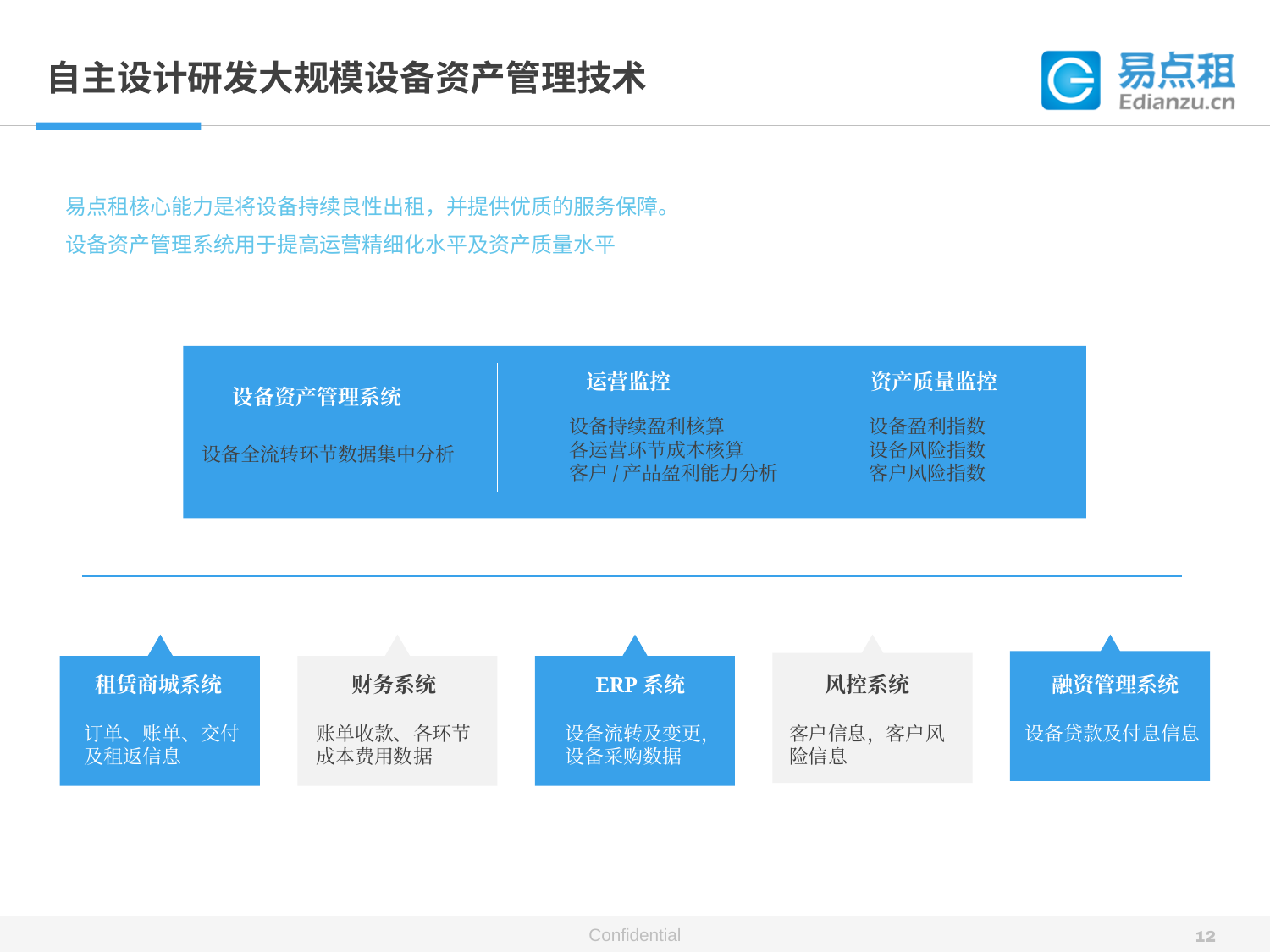

# 自主设计研发大规模设备资产管理技术
易点租核心能力是将设备持续良性出租，并提供优质的服务保障。设备资产管理系统用于提高运营精细化水平及资产质量水平

运营监控
资产质量监控
设备资产管理系统
设备持续盈利核算
各运营环节成本核算
客户/产品盈利能力分析

设备盈利指数
设备风险指数
客户风险指数
设备全流转环节数据集中分析

租赁商城系统
财务系统
ERP系统
风控系统
融资管理系统
订单、账单、交付及租返信息
账单收款、各环节成本费用数据
设备流转及变更，设备采购数据
客户信息，客户风险信息
设备贷款及付息信息